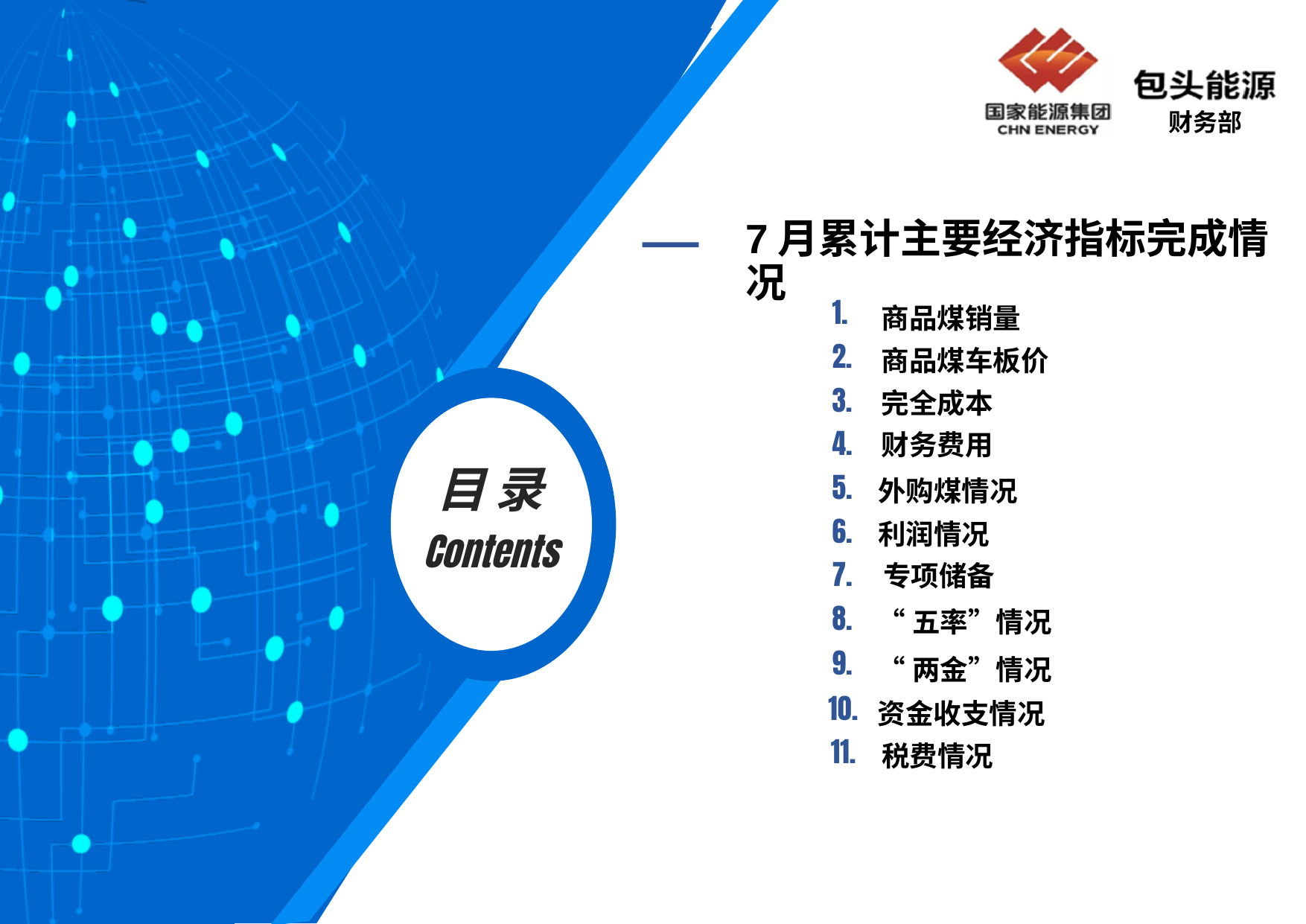

# 一
7月累计主要经济指标完成情况
1.
商品煤销量
2.
商品煤车板价
3.
完全成本
4.
财务费用
5.
外购煤情况
6.
利润情况
专项储备
7.
8.
“五率”情况
9.
“两金”情况
10.
资金收支情况
11.
税费情况